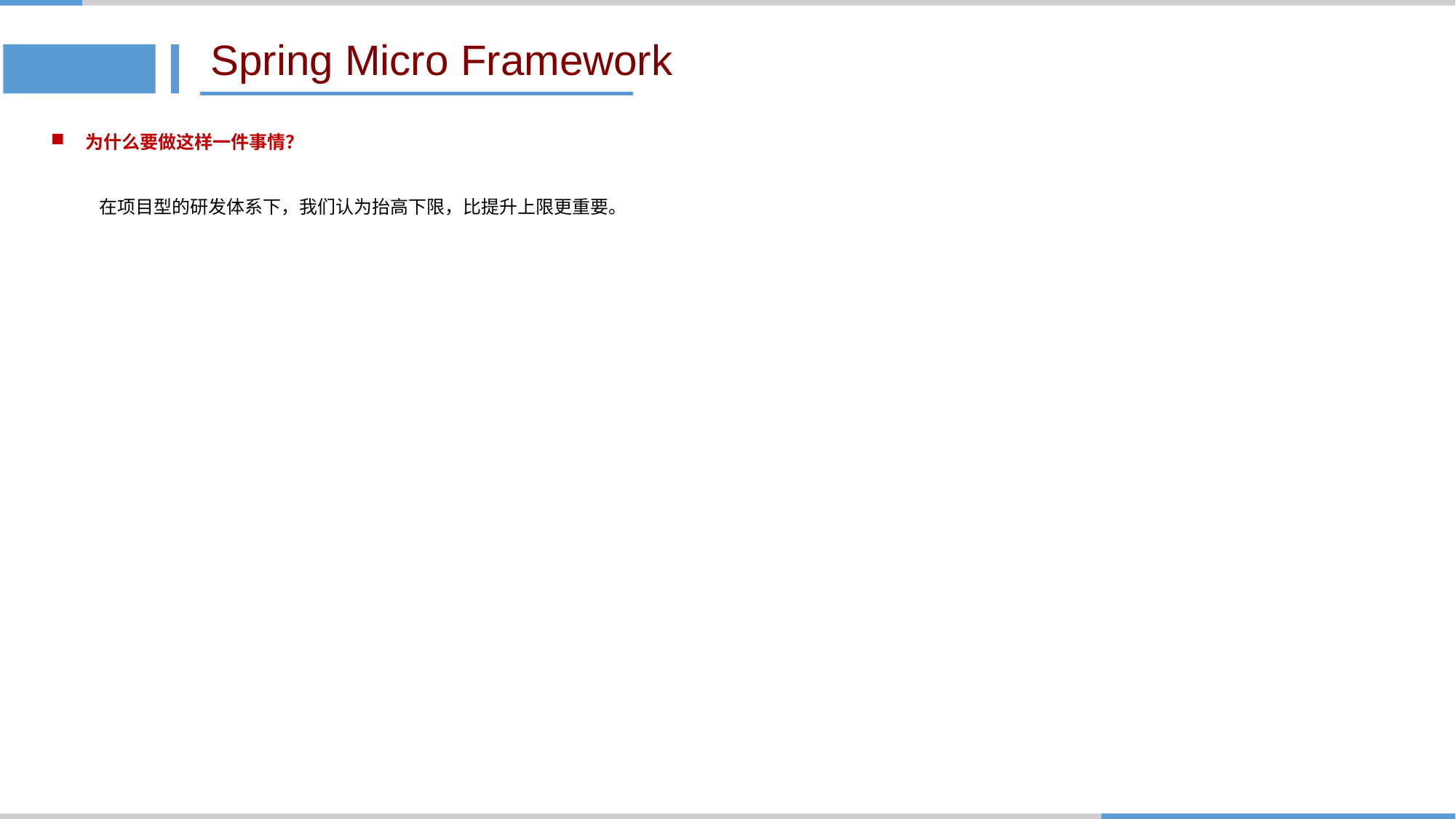

# Spring Micro Framework

为什么要做这样一件事情？
在项目型的研发体系下，我们认为抬高下限，比提升上限更重要。